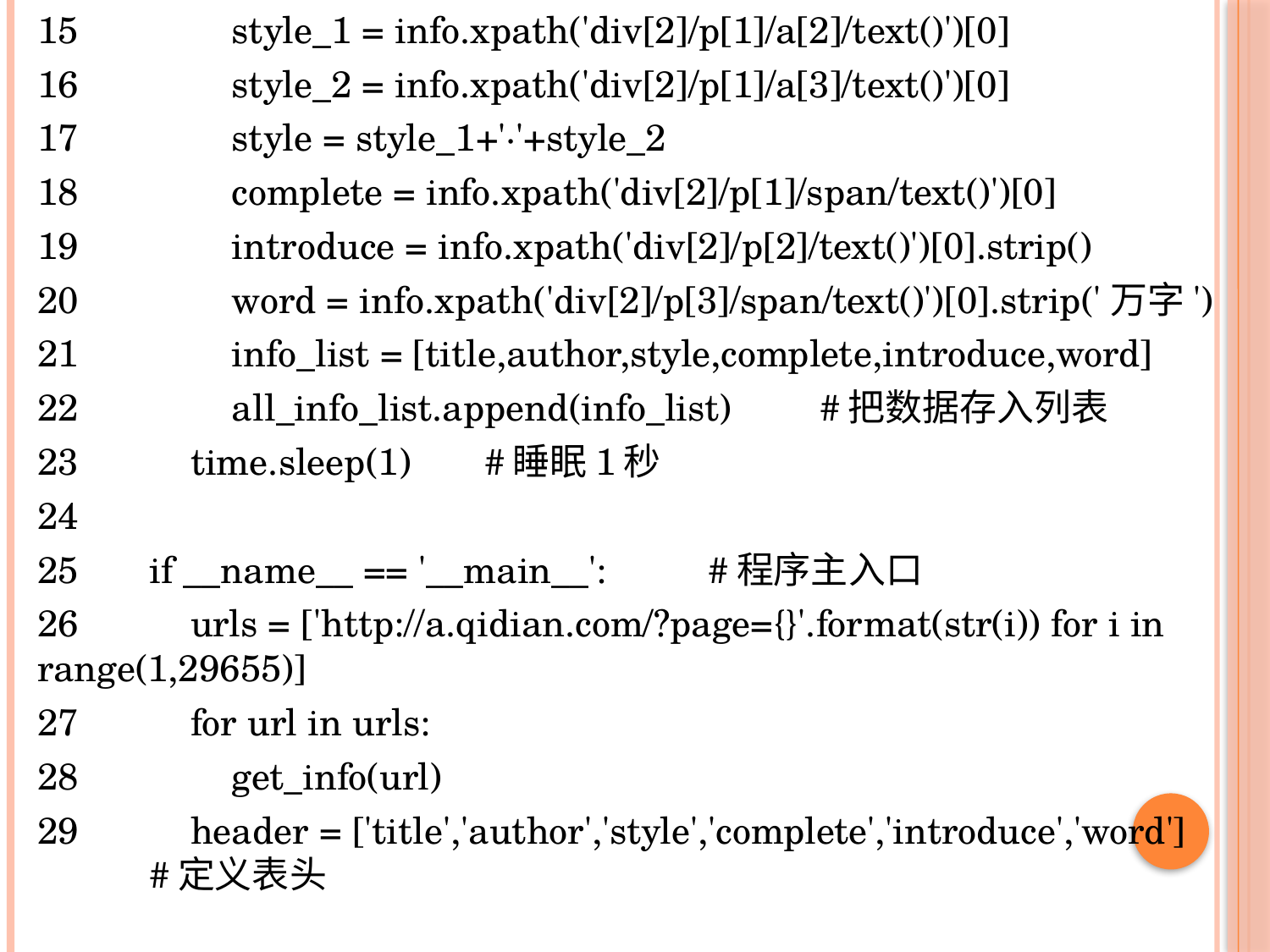

15	        style_1 = info.xpath('div[2]/p[1]/a[2]/text()')[0]
16	        style_2 = info.xpath('div[2]/p[1]/a[3]/text()')[0]
17	        style = style_1+'·'+style_2
18	        complete = info.xpath('div[2]/p[1]/span/text()')[0]
19	        introduce = info.xpath('div[2]/p[2]/text()')[0].strip()
20	        word = info.xpath('div[2]/p[3]/span/text()')[0].strip('万字')
21	        info_list = [title,author,style,complete,introduce,word]
22	        all_info_list.append(info_list)					#把数据存入列表
23	    time.sleep(1)									#睡眠1秒
24
25	if __name__ == '__main__':							#程序主入口
26	    urls = ['http://a.qidian.com/?page={}'.format(str(i)) for i in range(1,29655)]
27	    for url in urls:
28	        get_info(url)
29	    header = ['title','author','style','complete','introduce','word']	#定义表头